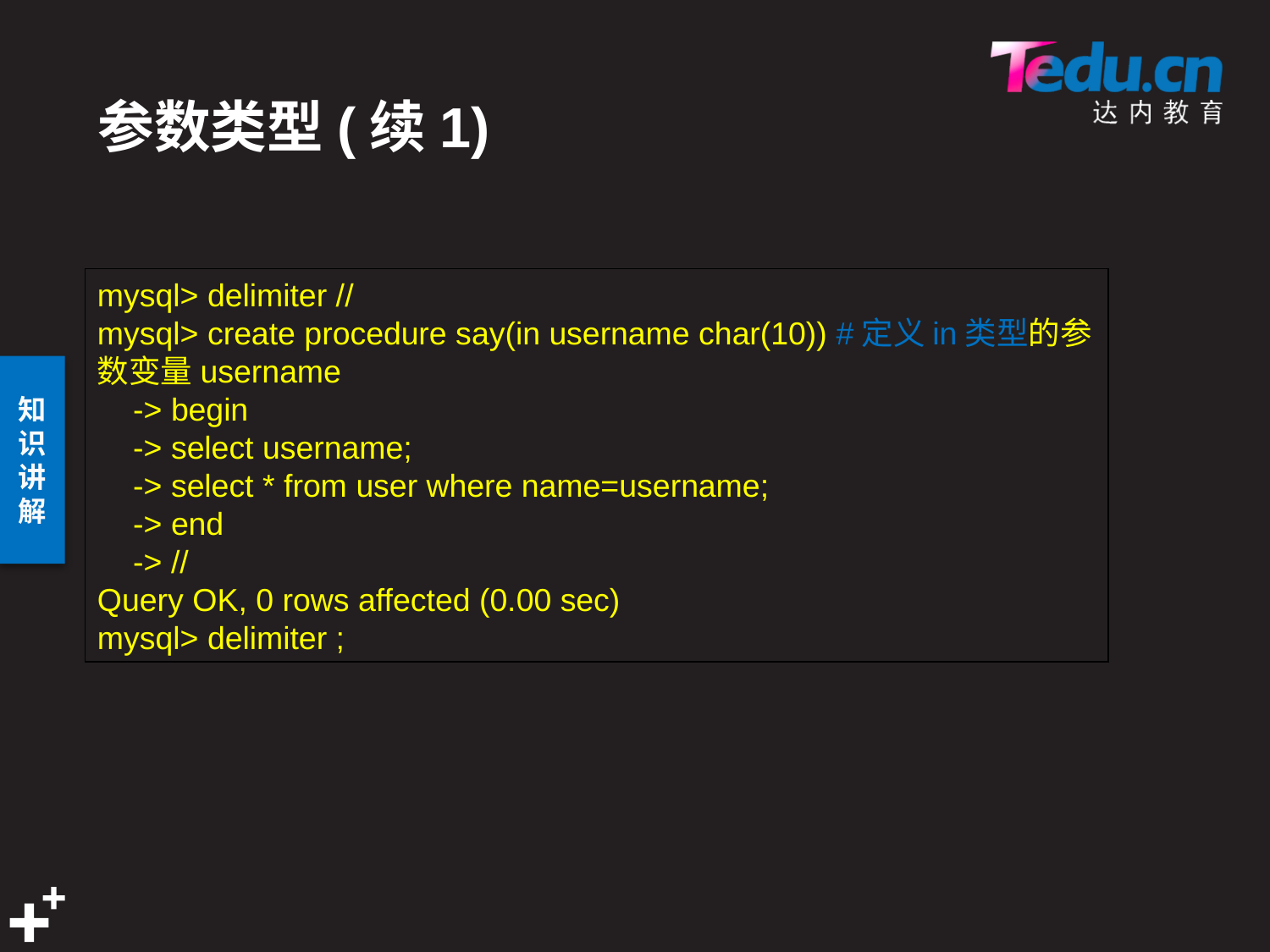

# 参数类型(续1)
mysql> delimiter //
mysql> create procedure say(in username char(10)) #定义in类型的参数变量username
    -> begin
    -> select username;
    -> select * from user where name=username;
    -> end
    -> //
Query OK, 0 rows affected (0.00 sec)
mysql> delimiter ;